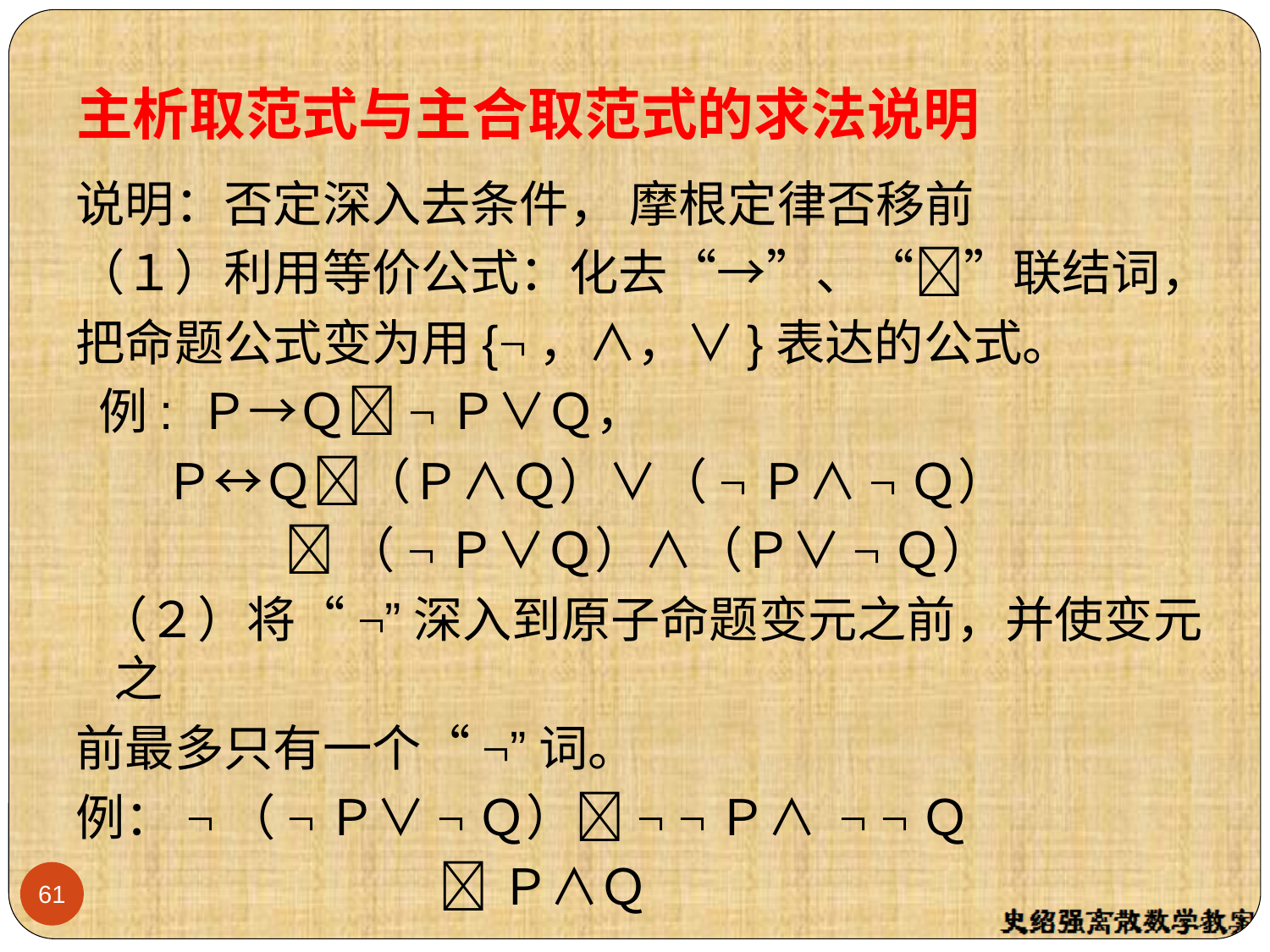

主析取范式与主合取范式的求法说明
说明：否定深入去条件， 摩根定律否移前
（１）利用等价公式：化去“→”、“↔”联结词，
把命题公式变为用{¬，∧，∨}表达的公式。
 例: Ｐ→Ｑ⇔¬Ｐ∨Ｑ，
       Ｐ↔Ｑ⇔（Ｐ∧Ｑ）∨（¬Ｐ∧¬Ｑ）
                   ⇔（¬Ｐ∨Ｑ）∧（Ｐ∨¬Ｑ）
 （２）将“¬”深入到原子命题变元之前，并使变元之
前最多只有一个“¬”词。
例：¬（¬Ｐ∨¬Ｑ）⇔¬ ¬Ｐ∧ ¬ ¬Ｑ
                                 ⇔Ｐ∧Ｑ

61